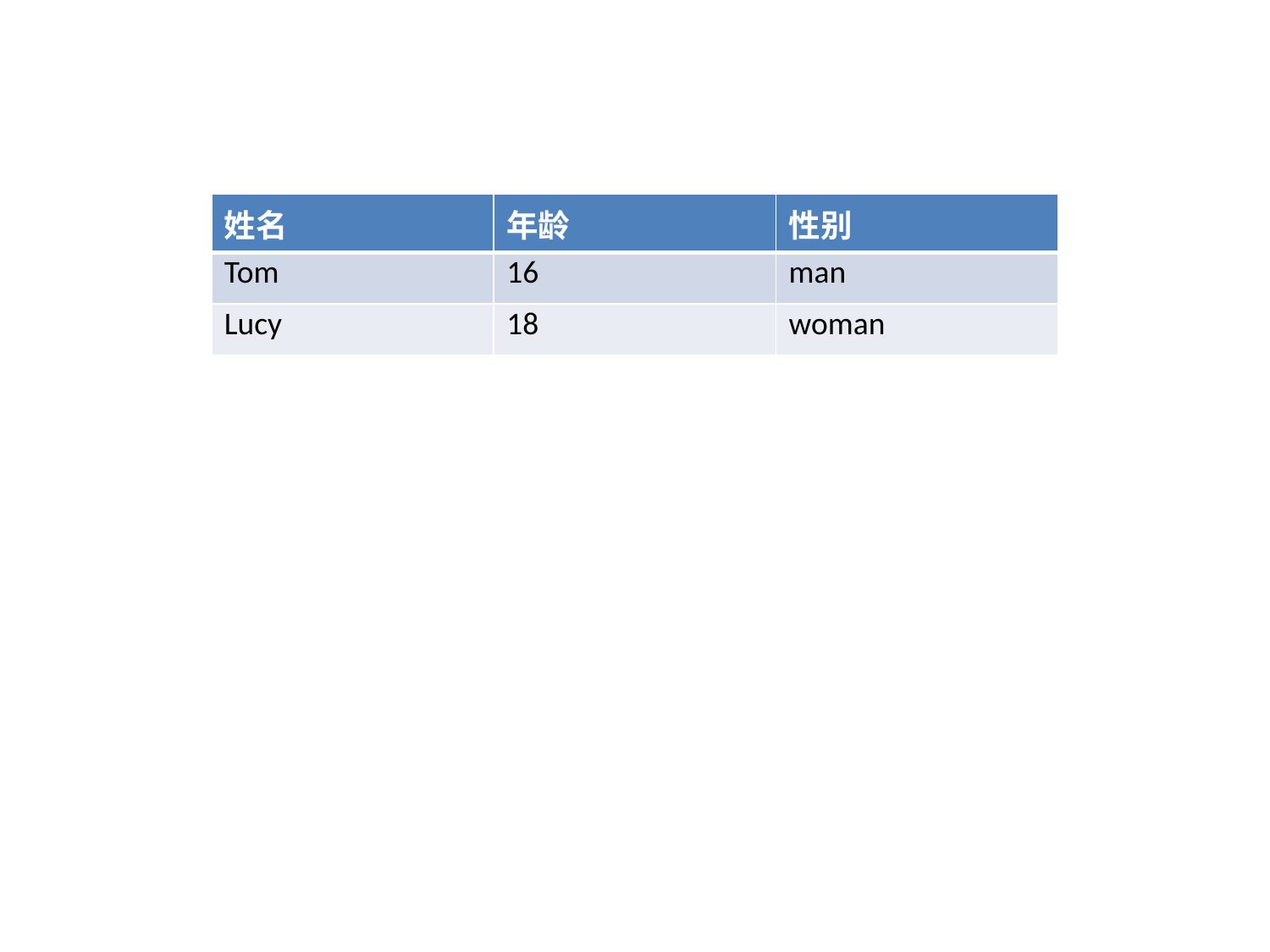

| 姓名 | 年龄 | 性别 |
| --- | --- | --- |
| Tom | 16 | man |
| Lucy | 18 | woman |